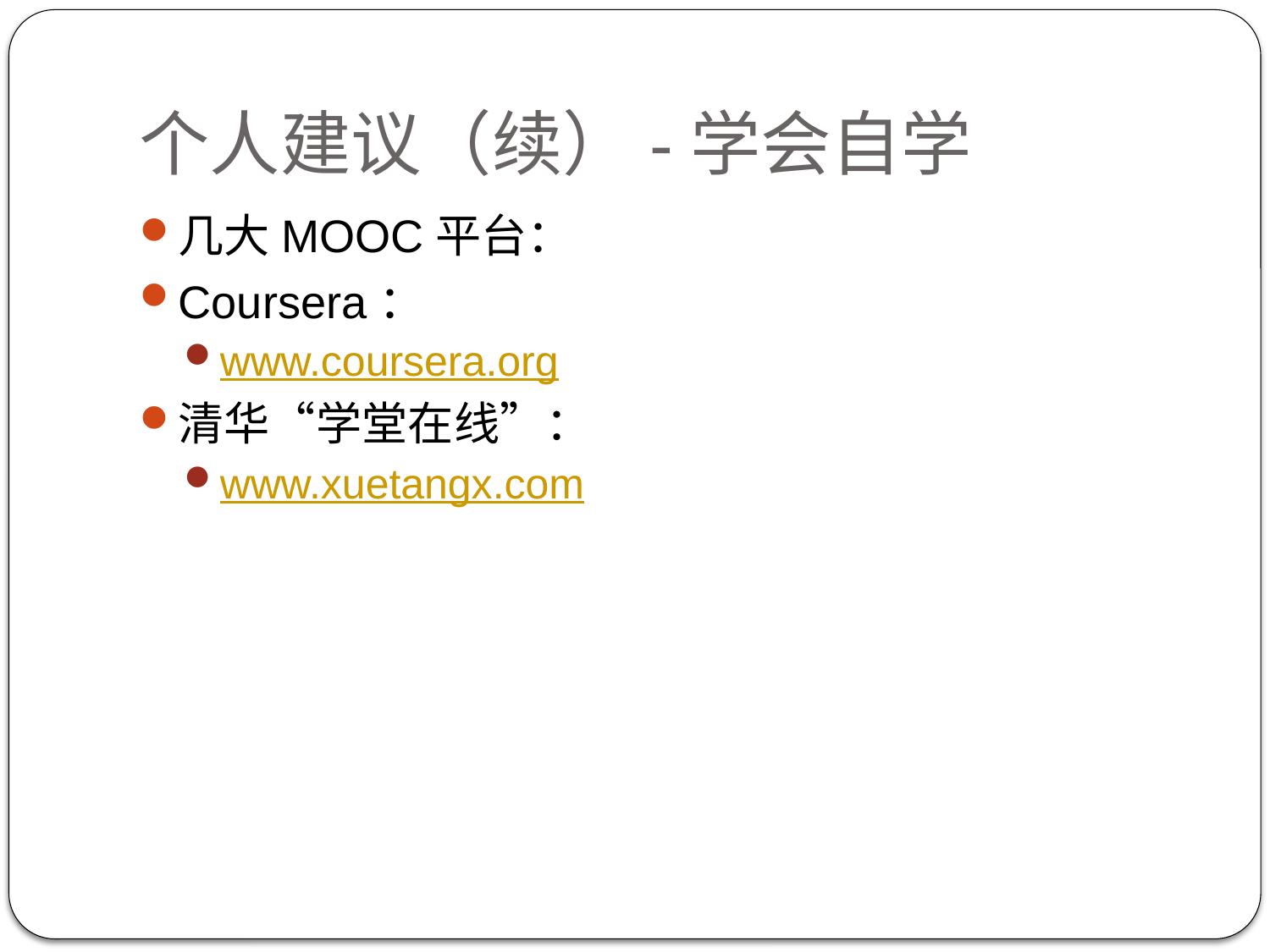

# 个人建议（续）-学会自学
几大MOOC平台：
Coursera：
www.coursera.org
清华“学堂在线”：
www.xuetangx.com